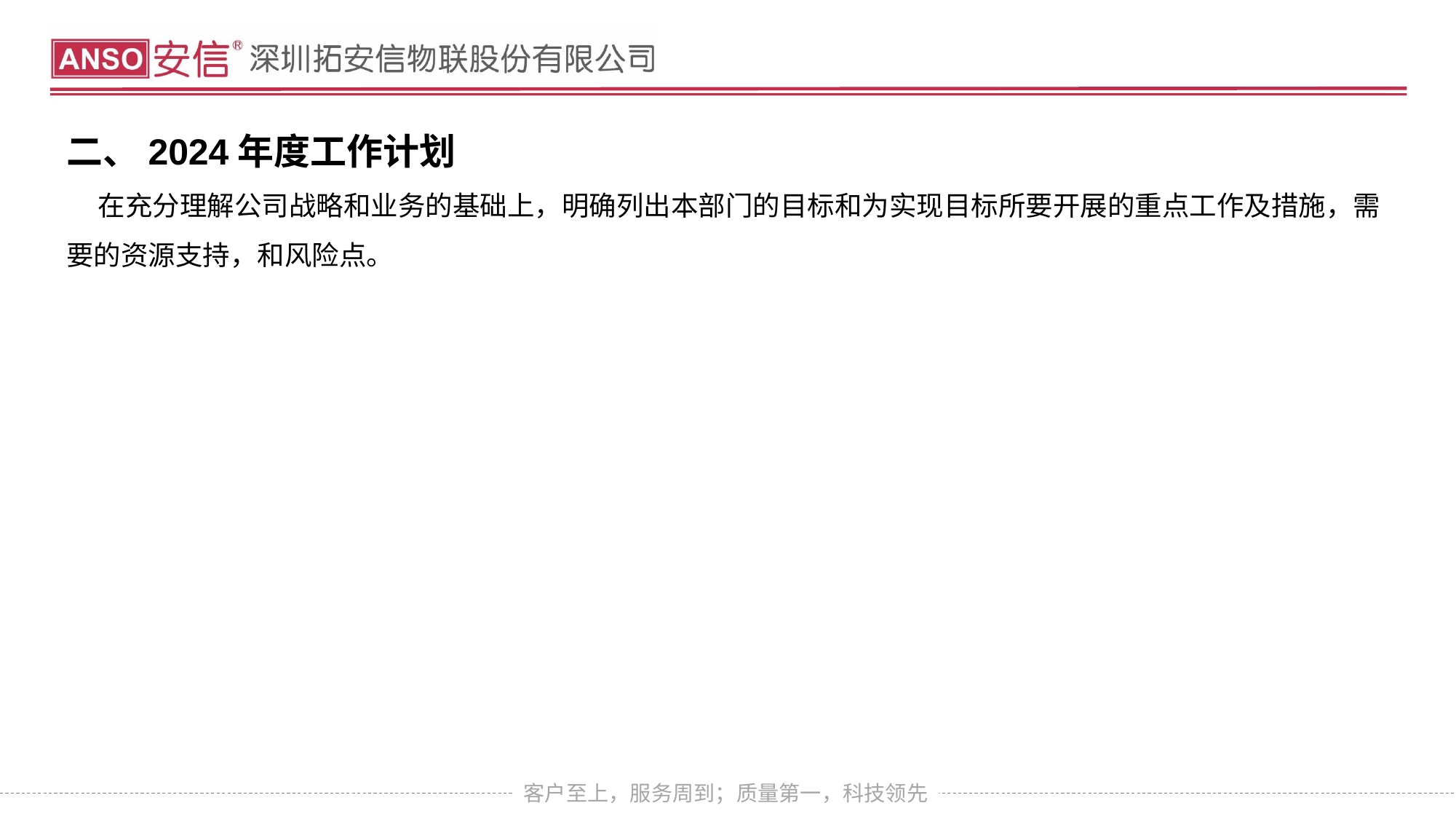

二、2024年度工作计划
    在充分理解公司战略和业务的基础上，明确列出本部门的目标和为实现目标所要开展的重点工作及措施，需要的资源支持，和风险点。
5